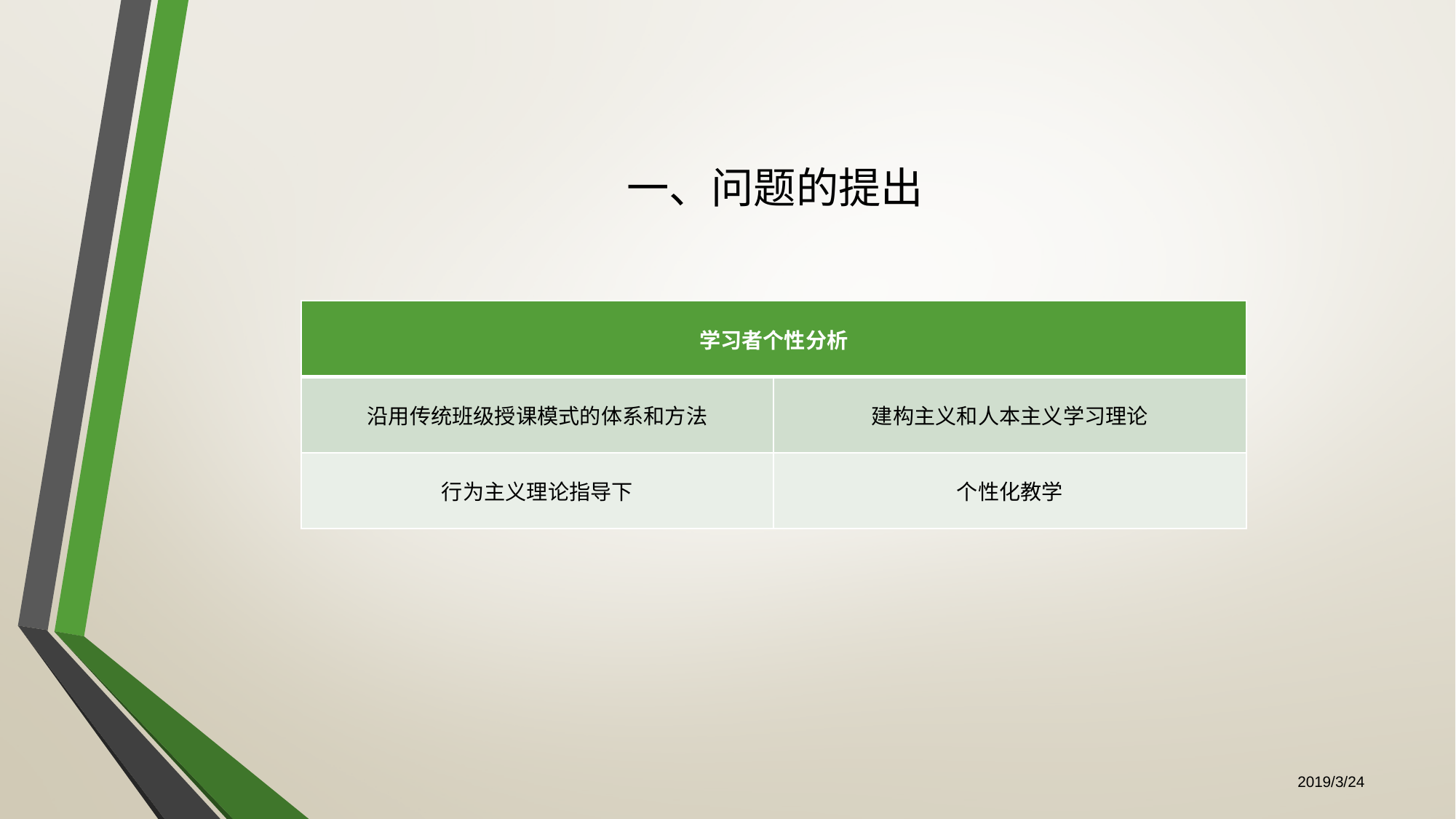

# 一、问题的提出
| 学习者个性分析 |  |
| --- | --- |
| 沿用传统班级授课模式的体系和方法 | 建构主义和人本主义学习理论 |
| 行为主义理论指导下 | 个性化教学 |
2019/3/24